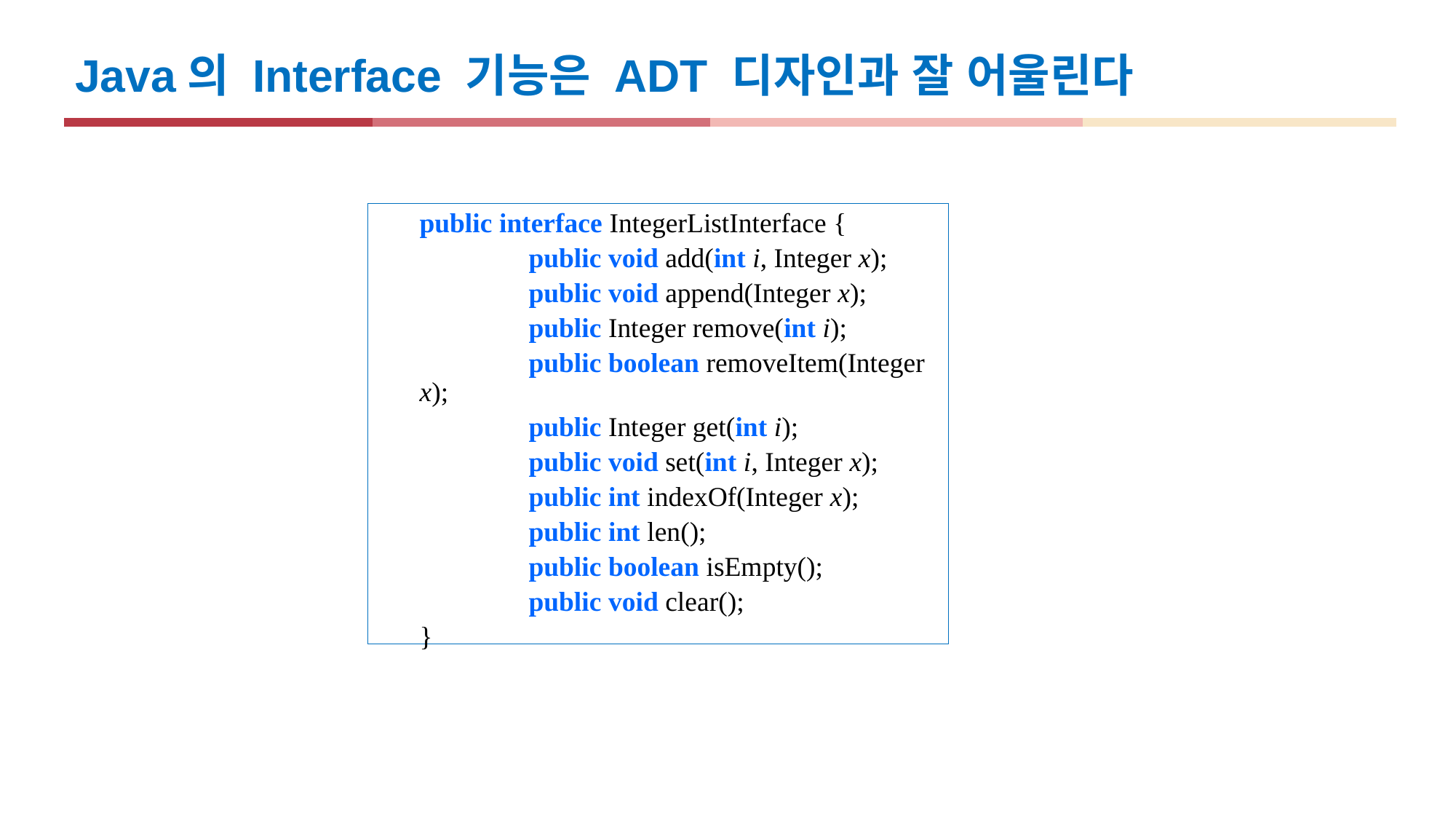

Java의 Interface 기능은 ADT 디자인과 잘 어울린다
	public interface IntegerListInterface {
		public void add(int i, Integer x);
		public void append(Integer x);
		public Integer remove(int i);
		public boolean removeItem(Integer x);
		public Integer get(int i);
		public void set(int i, Integer x);
		public int indexOf(Integer x);
		public int len();
		public boolean isEmpty();
		public void clear();
	}